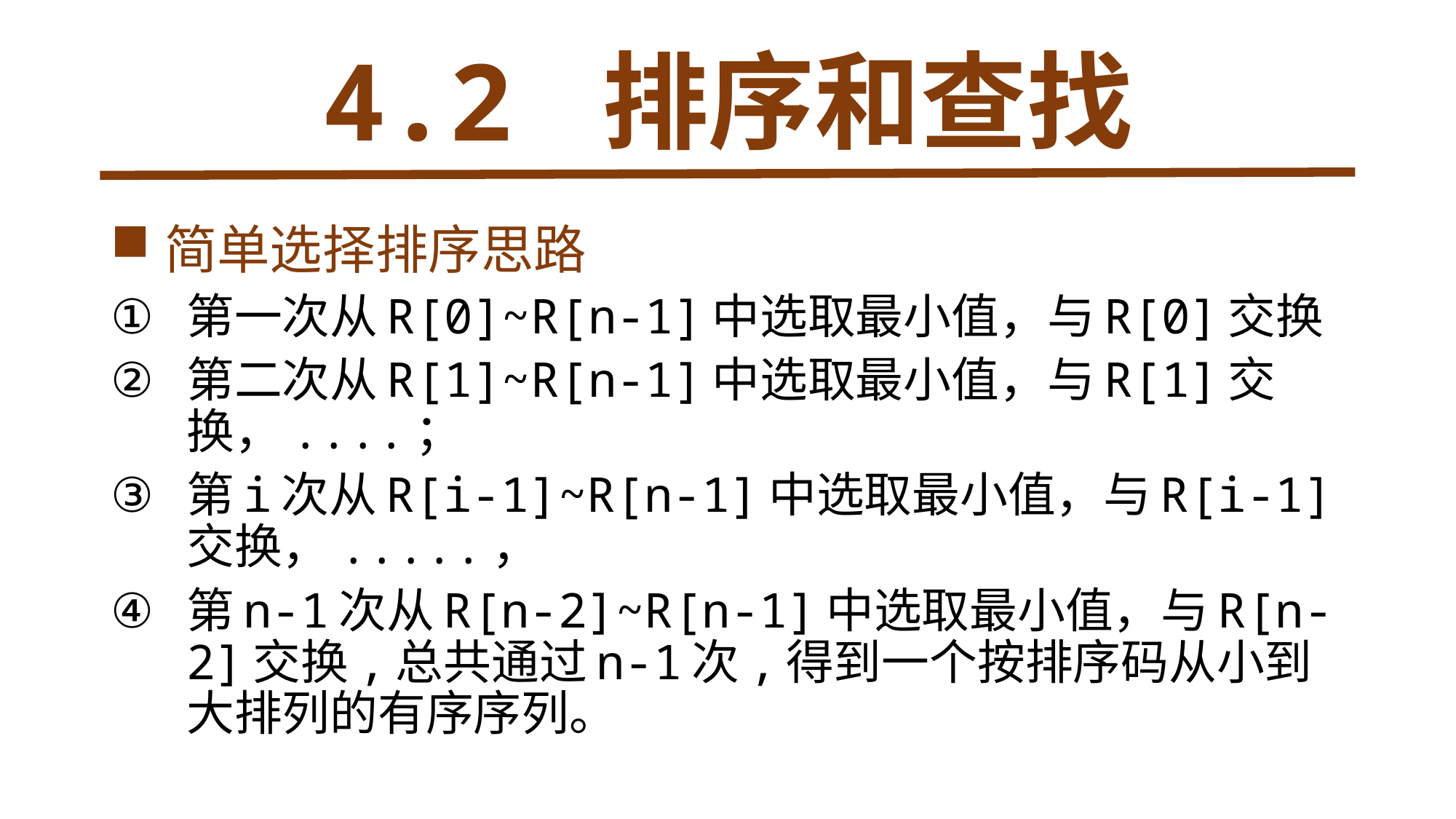

# 4.2 排序和查找
 简单选择排序思路
第一次从R[0]~R[n-1]中选取最小值，与R[0]交换
第二次从R[1]~R[n-1]中选取最小值，与R[1]交换，....；
第i次从R[i-1]~R[n-1]中选取最小值，与R[i-1]交换，.....，
第n-1次从R[n-2]~R[n-1]中选取最小值，与R[n-2]交换,总共通过n-1次,得到一个按排序码从小到大排列的有序序列。